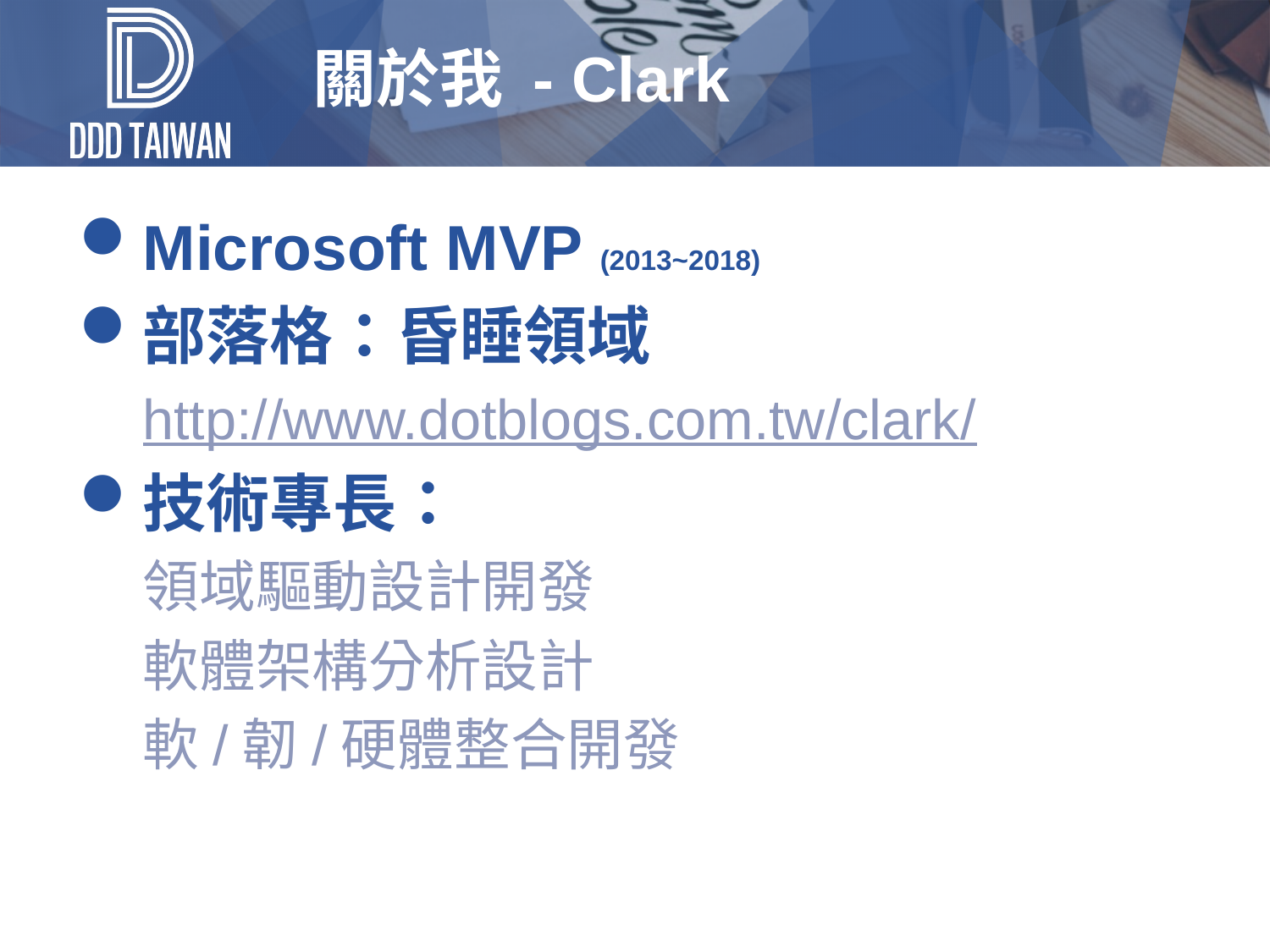

# 關於我 - Clark
Microsoft MVP (2013~2018)
部落格：昏睡領域
http://www.dotblogs.com.tw/clark/
技術專長：
領域驅動設計開發
軟體架構分析設計
軟/韌/硬體整合開發